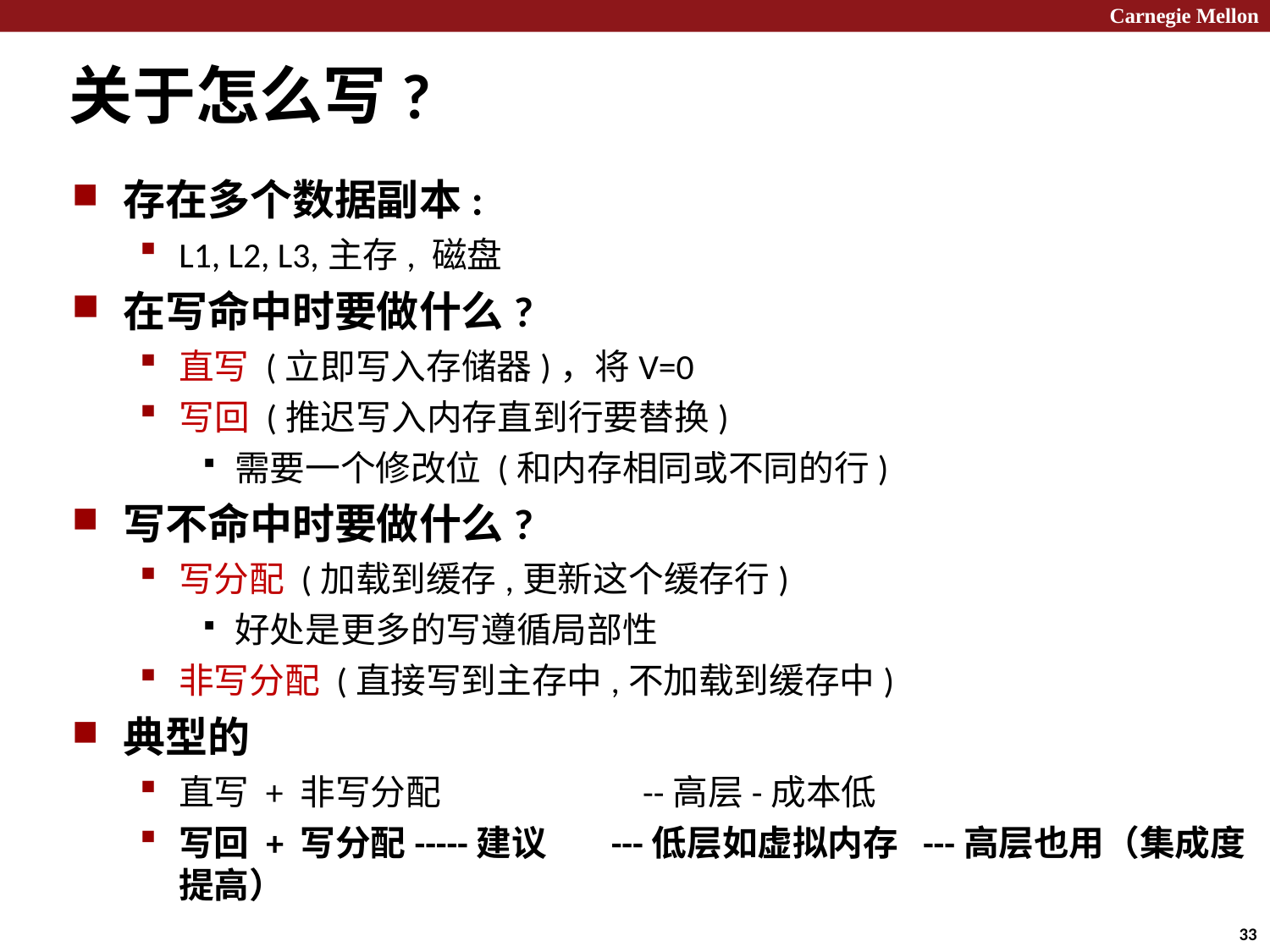

Carnegie Mellon
# 关于怎么写?
存在多个数据副本:
L1, L2, L3,主存, 磁盘
在写命中时要做什么?
直写 (立即写入存储器)，将V=0
写回 (推迟写入内存直到行要替换)
需要一个修改位 (和内存相同或不同的行)
写不命中时要做什么?
写分配 (加载到缓存,更新这个缓存行)
好处是更多的写遵循局部性
非写分配 (直接写到主存中,不加载到缓存中)
典型的
直写 + 非写分配                         --高层-成本低
写回 + 写分配-----建议       ---低层如虚拟内存  ---高层也用（集成度提高）
33